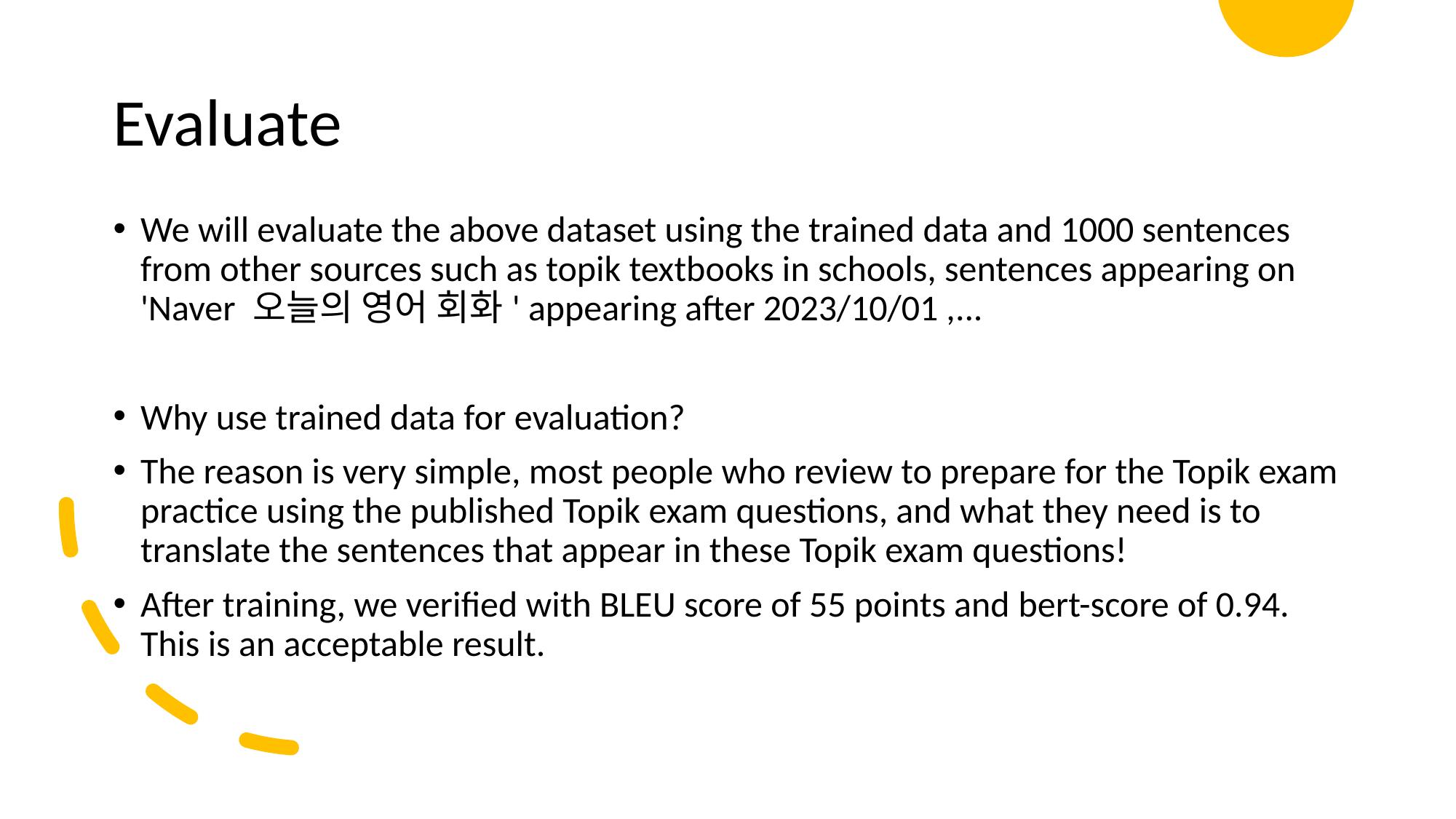

# Evaluate
We will evaluate the above dataset using the trained data and 1000 sentences from other sources such as topik textbooks in schools, sentences appearing on 'Naver 오늘의 영어 회화' appearing after 2023/10/01 ,...

Why use trained data for evaluation?
The reason is very simple, most people who review to prepare for the Topik exam practice using the published Topik exam questions, and what they need is to translate the sentences that appear in these Topik exam questions!
After training, we verified with BLEU score of 55 points and bert-score of 0.94. This is an acceptable result.